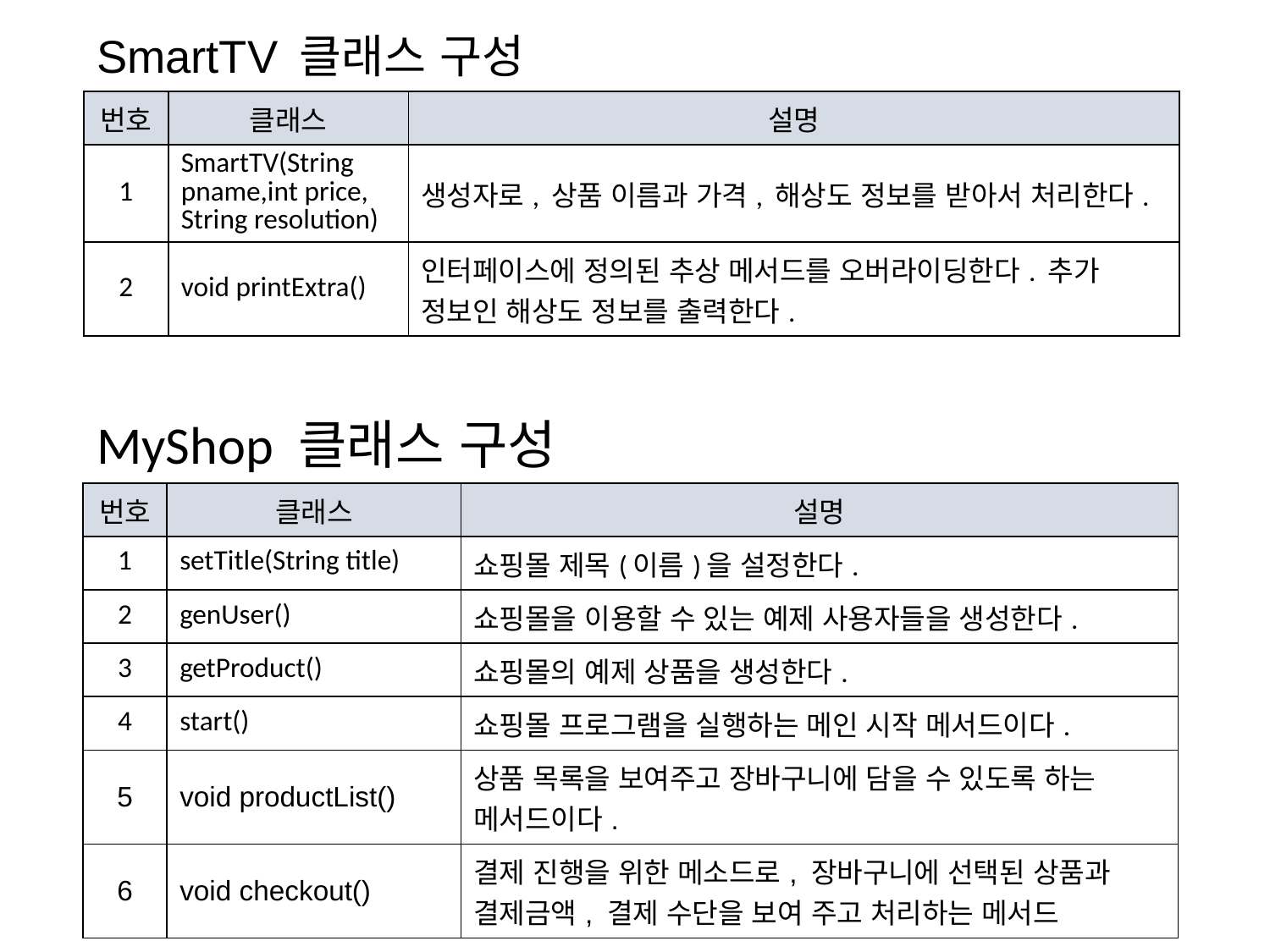

SmartTV 클래스 구성
| 번호 | 클래스 | 설명 |
| --- | --- | --- |
| 1 | SmartTV(String pname,int price, String resolution) | 생성자로, 상품 이름과 가격, 해상도 정보를 받아서 처리한다. |
| 2 | void printExtra() | 인터페이스에 정의된 추상 메서드를 오버라이딩한다. 추가 정보인 해상도 정보를 출력한다. |
# MyShop 클래스 구성
| 번호 | 클래스 | 설명 |
| --- | --- | --- |
| 1 | setTitle(String title) | 쇼핑몰 제목(이름)을 설정한다. |
| 2 | genUser() | 쇼핑몰을 이용할 수 있는 예제 사용자들을 생성한다. |
| 3 | getProduct() | 쇼핑몰의 예제 상품을 생성한다. |
| 4 | start() | 쇼핑몰 프로그램을 실행하는 메인 시작 메서드이다. |
| 5 | void productList() | 상품 목록을 보여주고 장바구니에 담을 수 있도록 하는 메서드이다. |
| 6 | void checkout() | 결제 진행을 위한 메소드로, 장바구니에 선택된 상품과 결제금액, 결제 수단을 보여 주고 처리하는 메서드 |